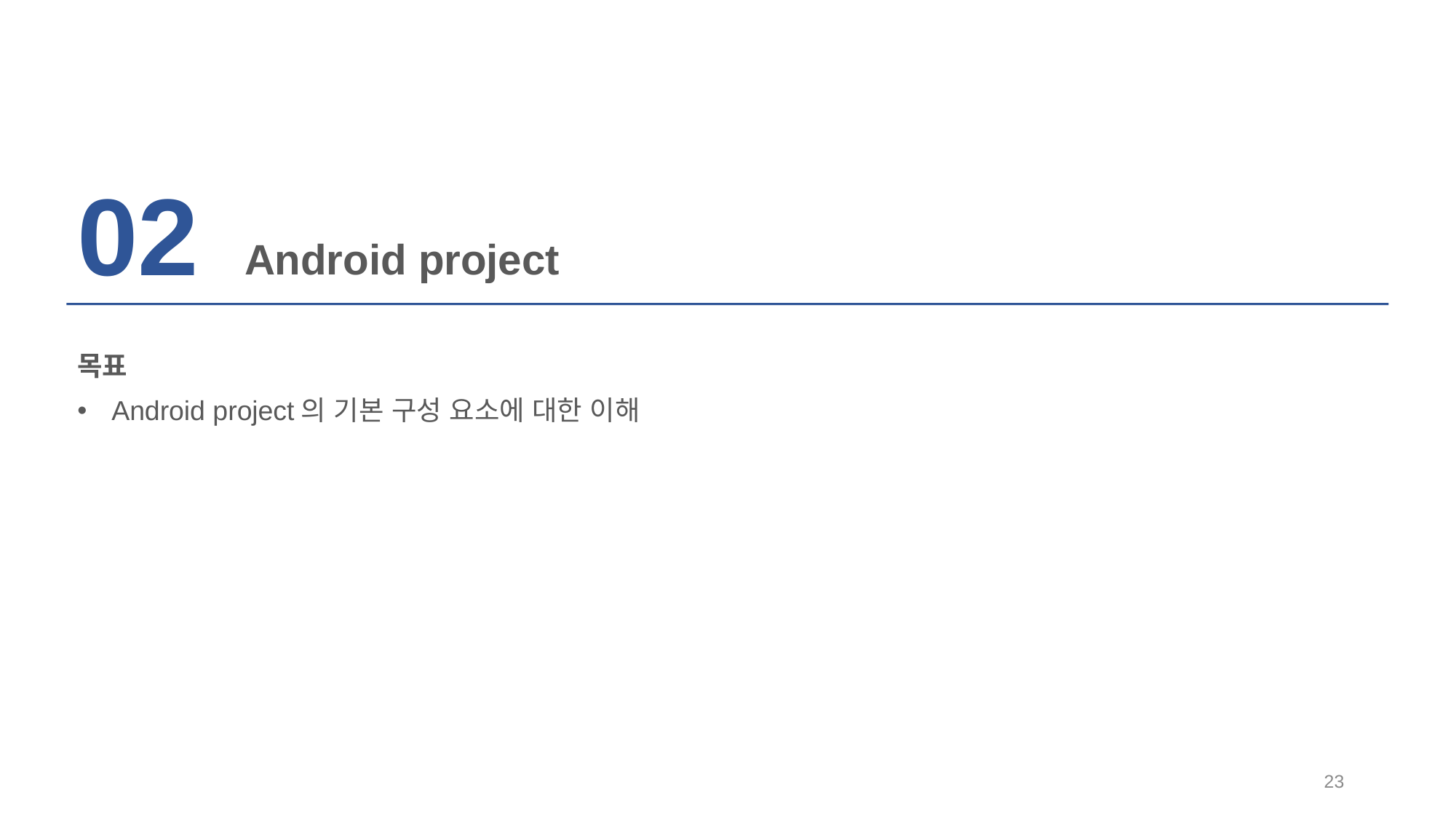

02
Android project
목표
Android project의 기본 구성 요소에 대한 이해
23